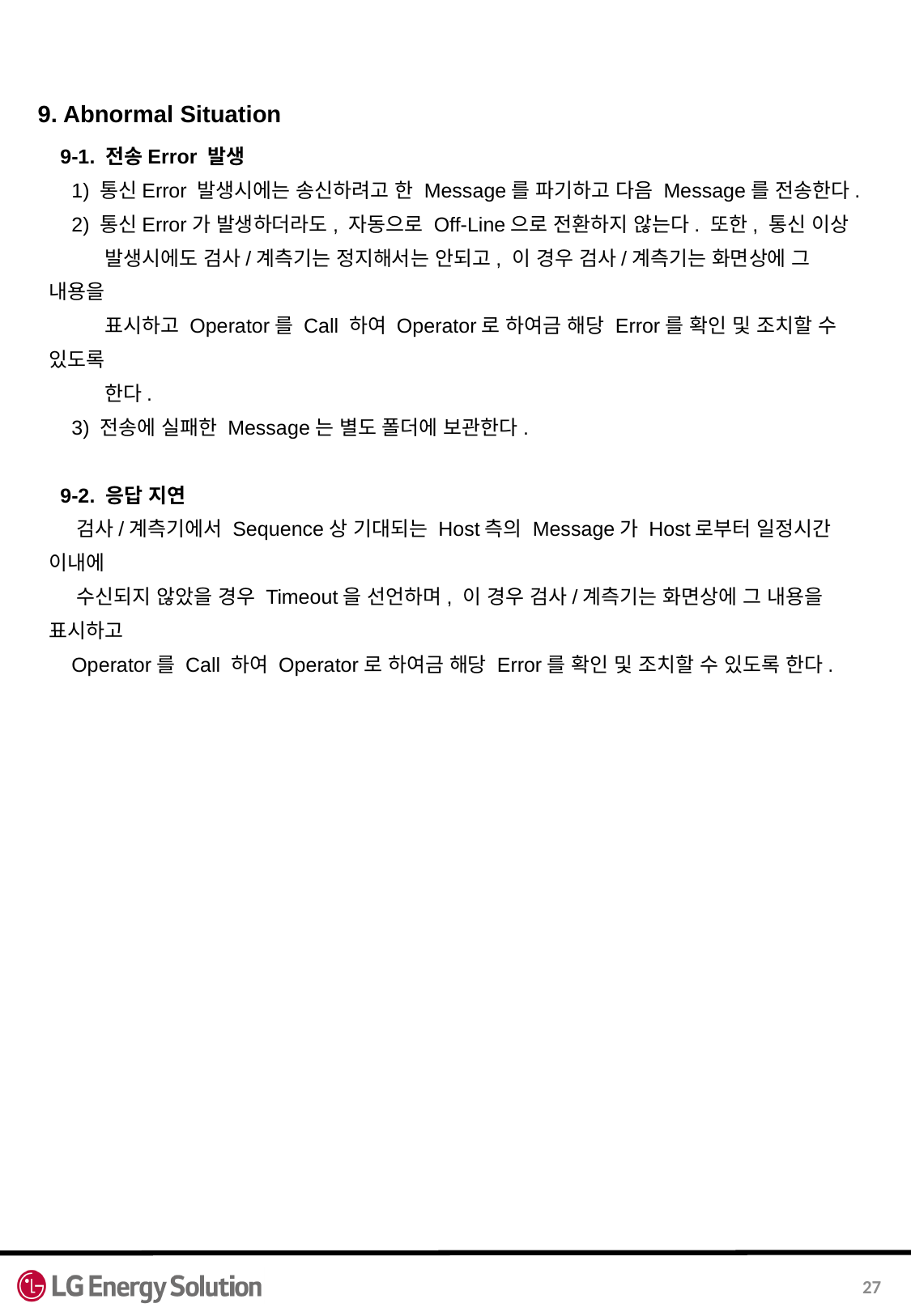

9. Abnormal Situation
  9-1. 전송Error 발생
    1) 통신Error 발생시에는 송신하려고 한 Message를 파기하고 다음 Message를 전송한다.
    2) 통신Error가 발생하더라도, 자동으로 Off-Line으로 전환하지 않는다. 또한, 통신 이상
         발생시에도 검사/계측기는 정지해서는 안되고, 이 경우 검사/계측기는 화면상에 그 내용을
         표시하고 Operator를 Call 하여 Operator로 하여금 해당 Error를 확인 및 조치할 수 있도록
         한다.
    3) 전송에 실패한 Message는 별도 폴더에 보관한다.

  9-2. 응답 지연
    검사/계측기에서 Sequence상 기대되는 Host측의 Message가 Host로부터 일정시간 이내에
    수신되지 않았을 경우 Timeout을 선언하며, 이 경우 검사/계측기는 화면상에 그 내용을 표시하고
    Operator를 Call 하여 Operator로 하여금 해당 Error를 확인 및 조치할 수 있도록 한다.

27